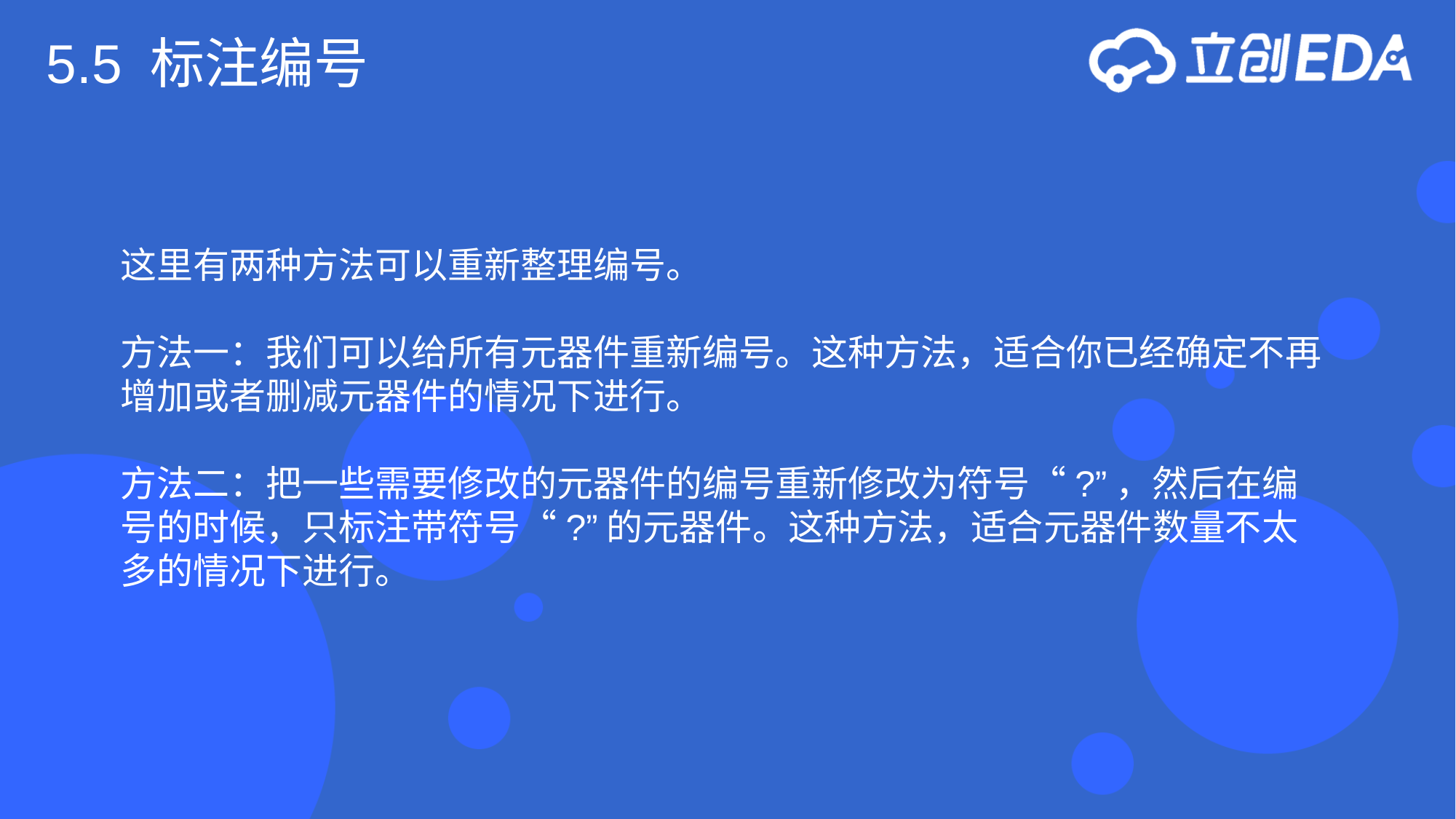

5.5 标注编号
这里有两种方法可以重新整理编号。

方法一：我们可以给所有元器件重新编号。这种方法，适合你已经确定不再增加或者删减元器件的情况下进行。

方法二：把一些需要修改的元器件的编号重新修改为符号“?”，然后在编号的时候，只标注带符号“?”的元器件。这种方法，适合元器件数量不太多的情况下进行。